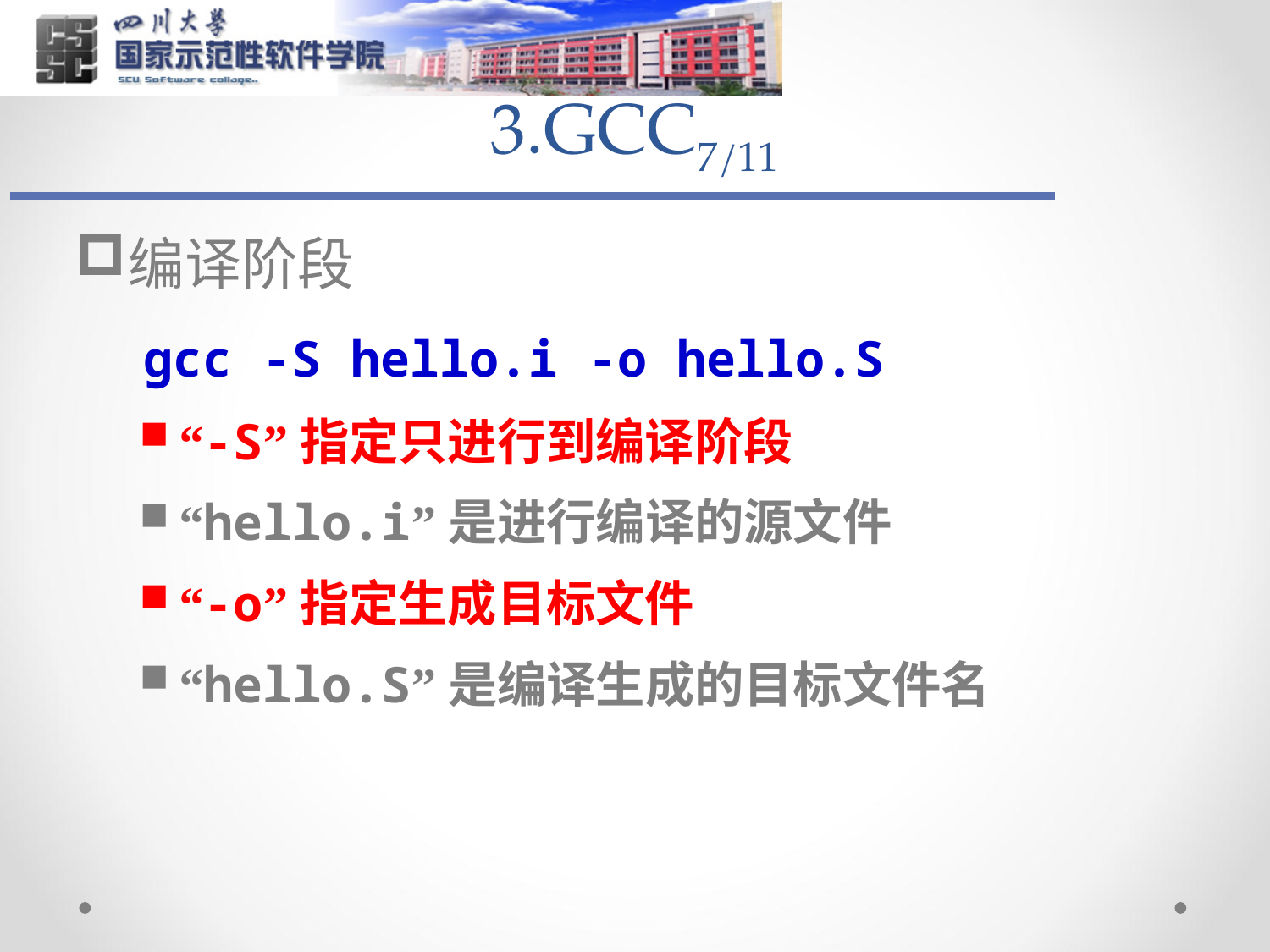

# 3.GCC7/11
编译阶段
  gcc -S hello.i -o hello.S
“-S”指定只进行到编译阶段
“hello.i”是进行编译的源文件
“-o”指定生成目标文件
“hello.S”是编译生成的目标文件名